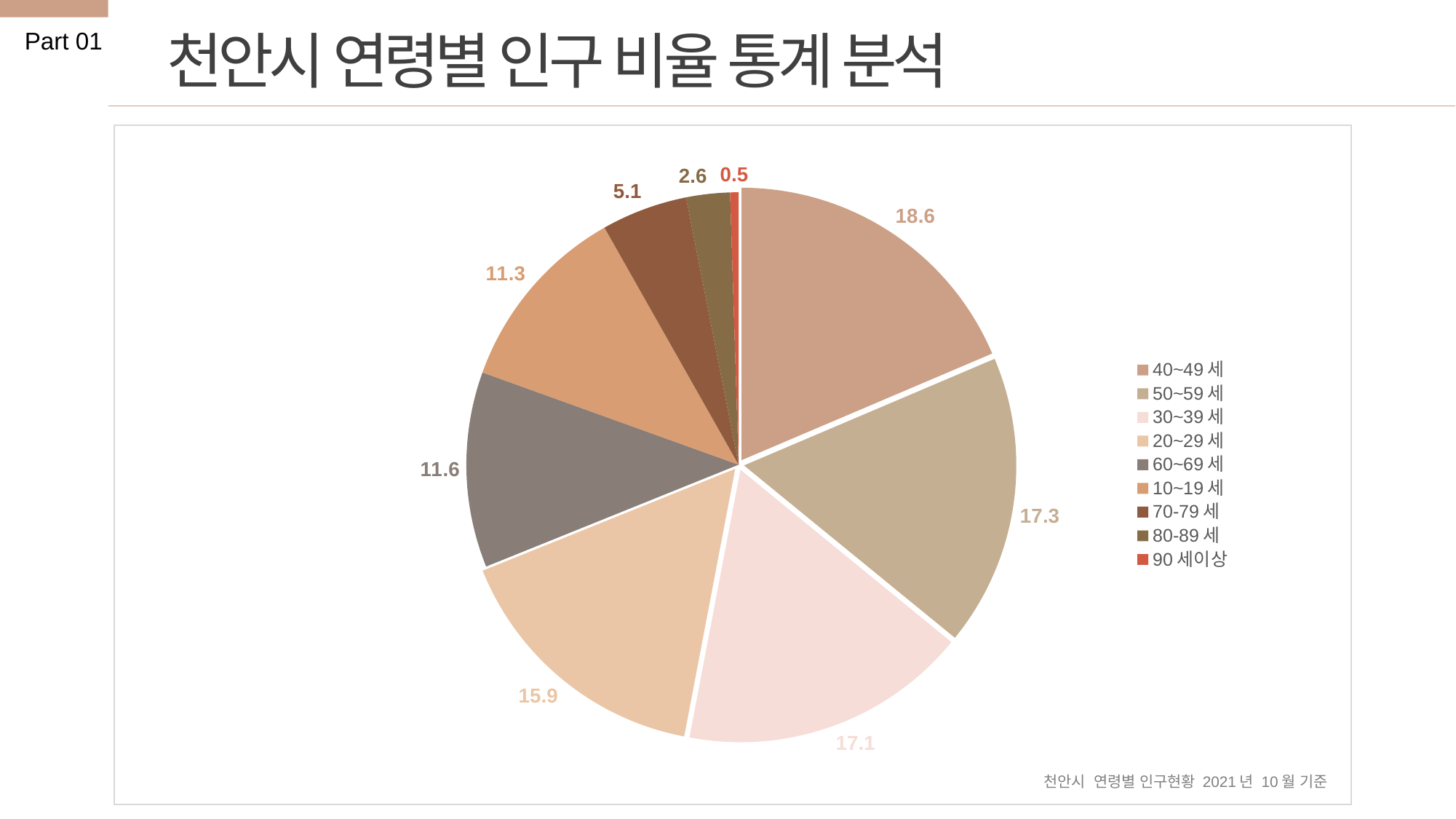

천안시 연령별 인구 비율 통계 분석
Part 01

### Chart

| Category | 인구비율 |
|---|---|
| 40~49세 | 18.6 |
| 50~59세 | 17.3 |
| 30~39세 | 17.1 |
| 20~29세 | 15.9 |
| 60~69세 | 11.6 |
| 10~19세 | 11.3 |
| 70-79세 | 5.1 |
| 80-89세 | 2.6 |
| 90세이상 | 0.5 |
천안시  연령별 인구현황 2021년 10월 기준